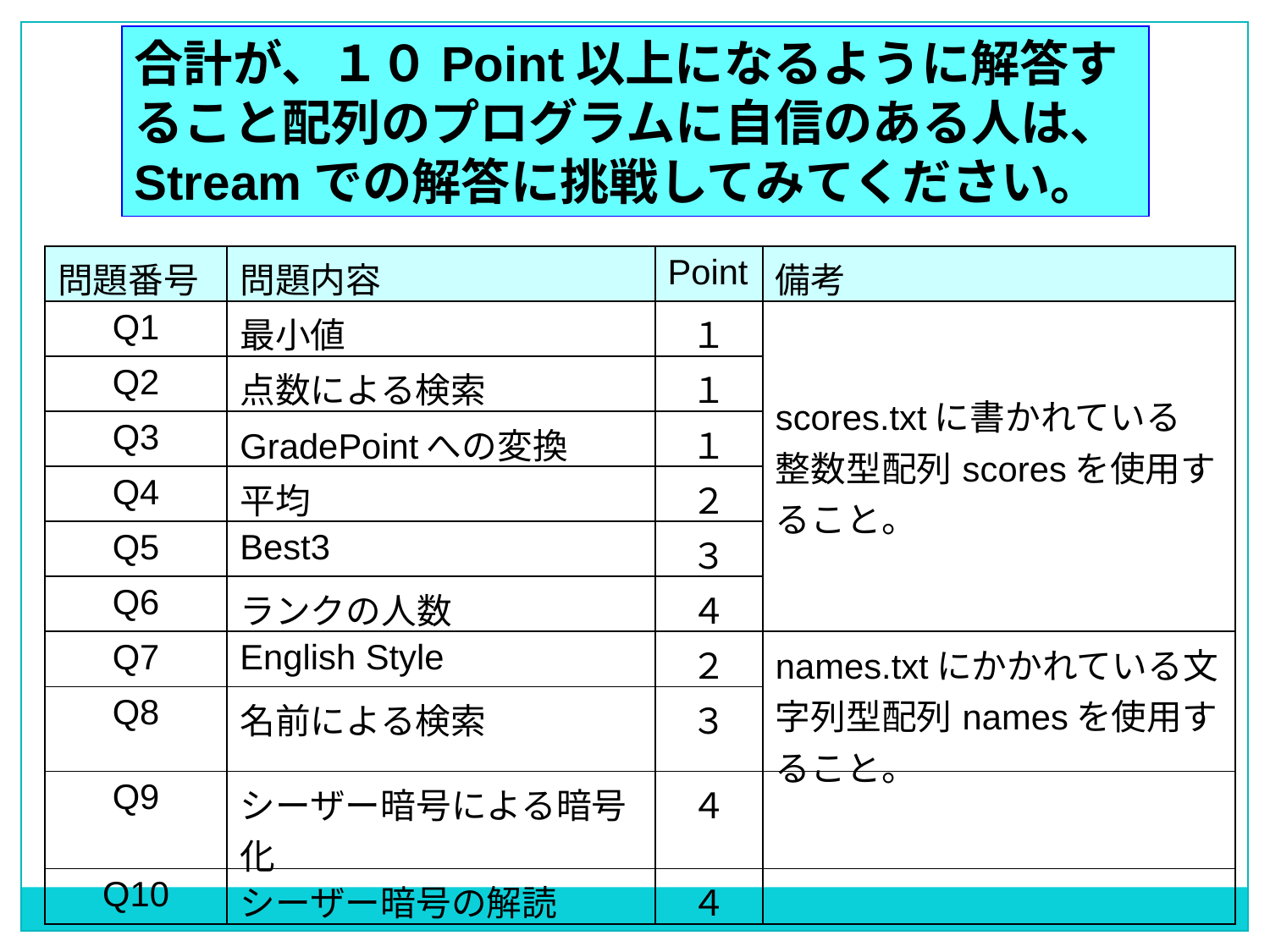

合計が、１０Point以上になるように解答すること配列のプログラムに自信のある人は、Streamでの解答に挑戦してみてください。
| 問題番号 | 問題内容 | Point | 備考 |
| --- | --- | --- | --- |
| Q1 | 最小値 | １ | scores.txtに書かれている 整数型配列scoresを使用すること。 |
| Q2 | 点数による検索 | １ |  |
| Q3 | GradePointへの変換 | １ |  |
| Q4 | 平均 | ２ |  |
| Q5 | Best3 | ３ |  |
| Q6 | ランクの人数 | ４ |  |
| Q7 | English Style | ２ | names.txtにかかれている文字列型配列namesを使用すること。 |
| Q8 | 名前による検索 | ３ |  |
| Q9 | シーザー暗号による暗号化 | ４ |  |
| Q10 | シーザー暗号の解読 | ４ |  |